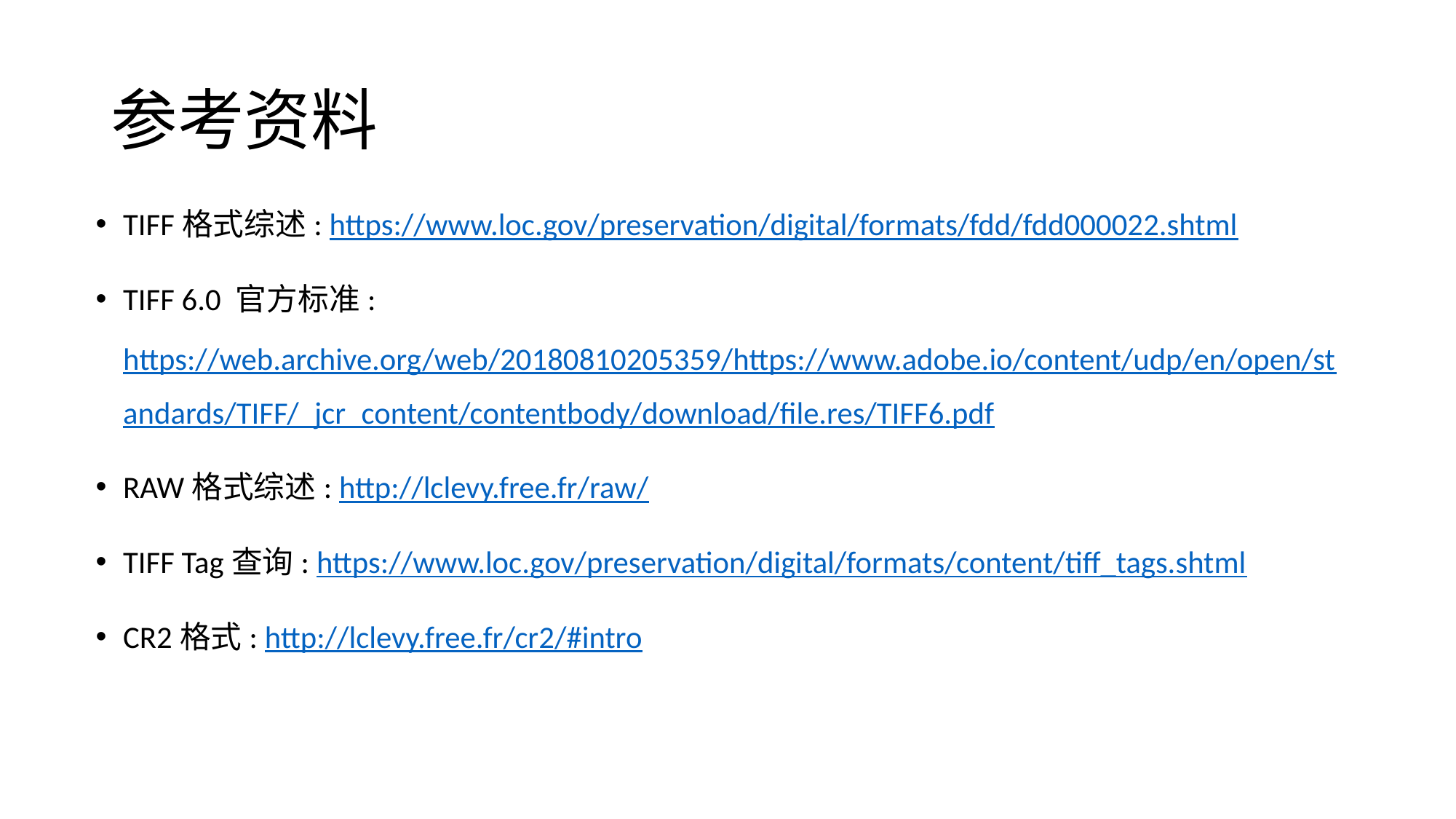

# 参考资料
TIFF格式综述: https://www.loc.gov/preservation/digital/formats/fdd/fdd000022.shtml
TIFF 6.0 官方标准: https://web.archive.org/web/20180810205359/https://www.adobe.io/content/udp/en/open/standards/TIFF/_jcr_content/contentbody/download/file.res/TIFF6.pdf
RAW格式综述: http://lclevy.free.fr/raw/
TIFF Tag查询: https://www.loc.gov/preservation/digital/formats/content/tiff_tags.shtml
CR2格式: http://lclevy.free.fr/cr2/#intro